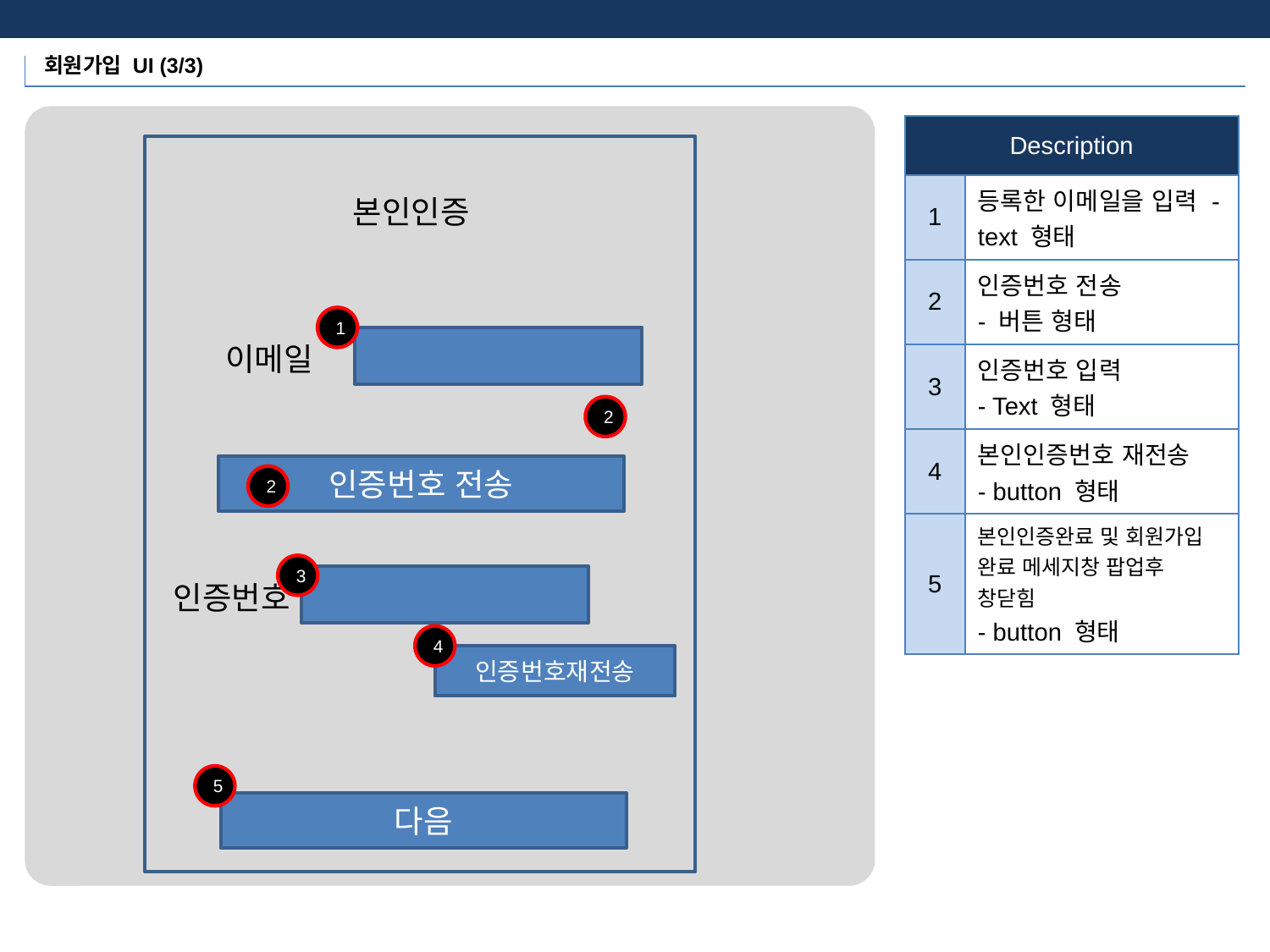

회원가입 UI (3/3)

| Description |  |
| --- | --- |
| 1 | 등록한 이메일을 입력 - text 형태 |
| 2 | 인증번호 전송 - 버튼 형태 |
| 3 | 인증번호 입력 - Text 형태 |
| 4 | 본인인증번호 재전송 - button 형태 |
| 5 | 본인인증완료 및 회원가입 완료 메세지창 팝업후 창닫힘 - button 형태 |

본인인증
1

이메일
2
인증번호 전송
2
3

인증번호
4
인증번호재전송
5
다음